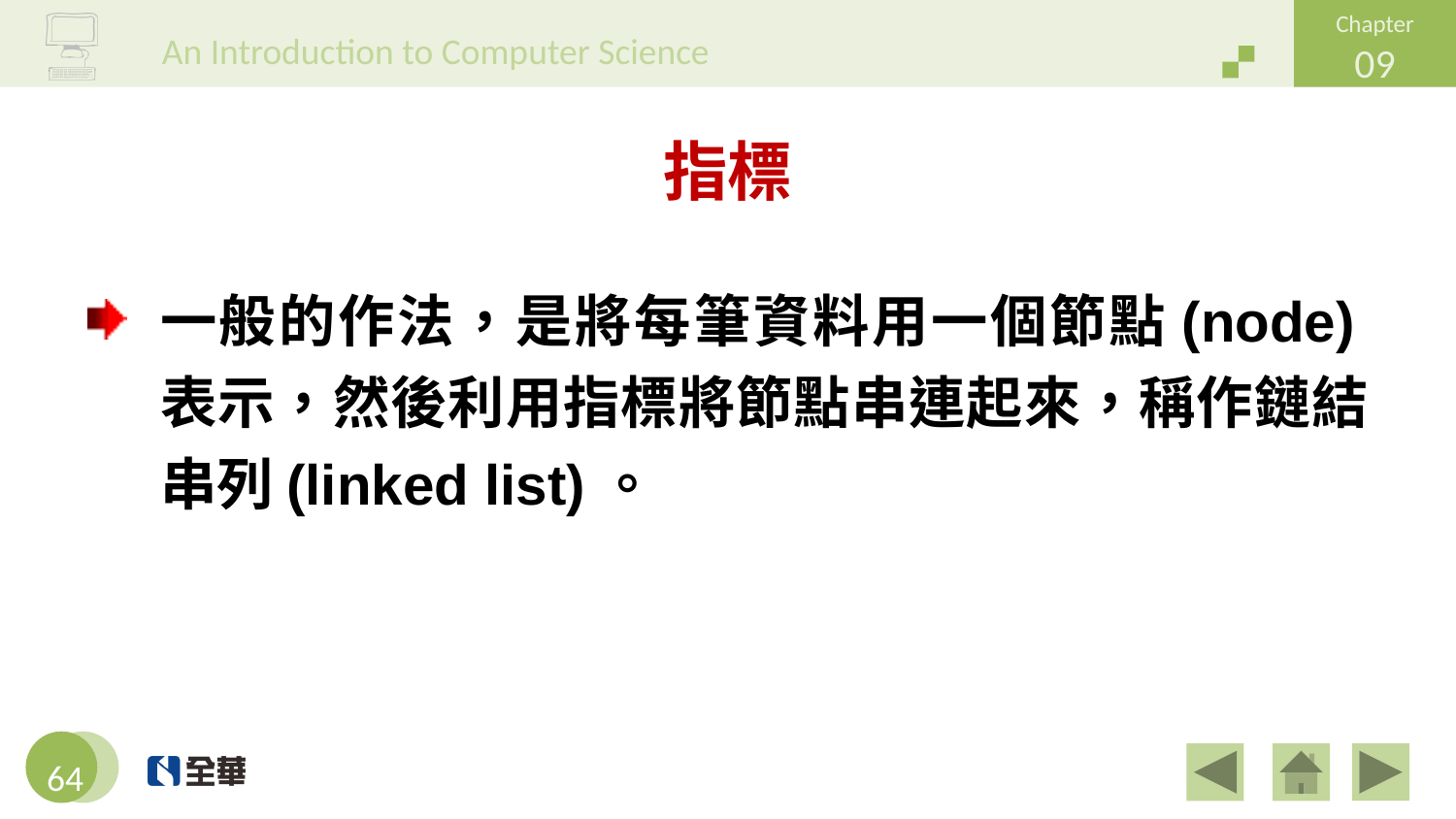

# 指標
一般的作法，是將每筆資料用一個節點(node)表示，然後利用指標將節點串連起來，稱作鏈結串列(linked list)。